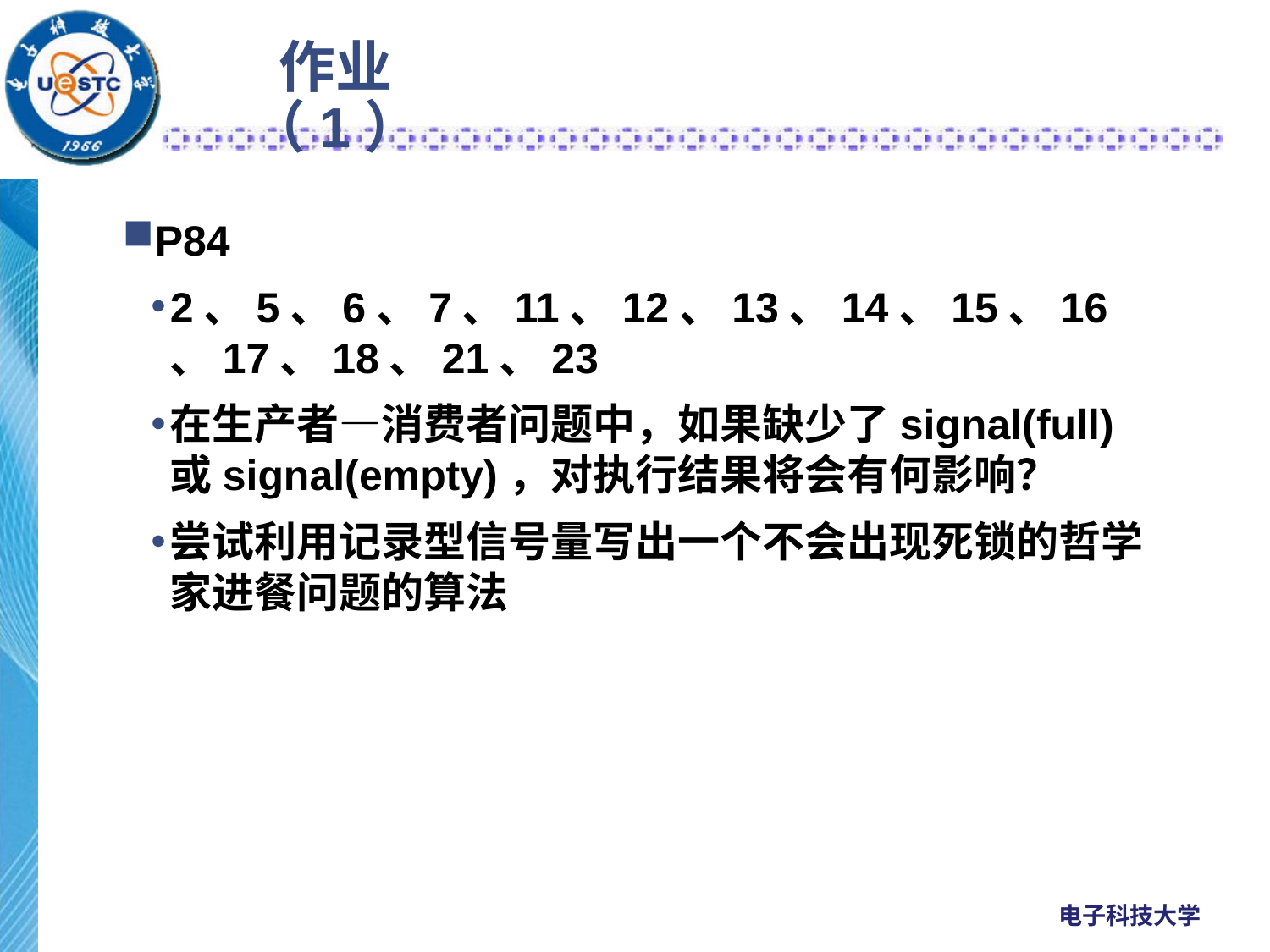

# 作业（1）
P84
2、5、6、7、11、12、13、14、15、16、17、18、21、23
在生产者—消费者问题中，如果缺少了signal(full)或signal(empty)，对执行结果将会有何影响？
尝试利用记录型信号量写出一个不会出现死锁的哲学家进餐问题的算法